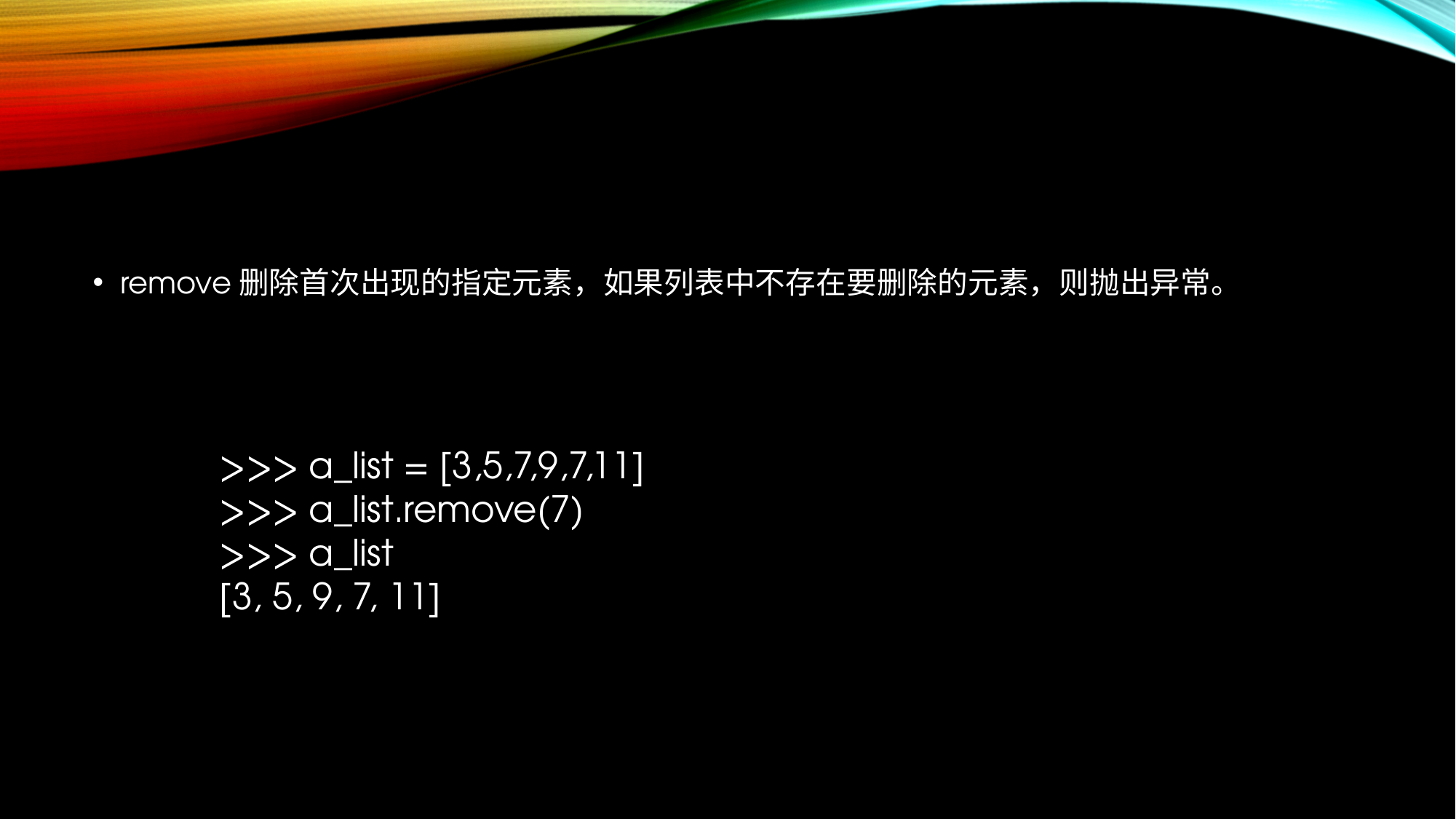

#
remove删除首次出现的指定元素，如果列表中不存在要删除的元素，则抛出异常。

>>> a_list = [3,5,7,9,7,11]
>>> a_list.remove(7)
>>> a_list
[3, 5, 9, 7, 11]